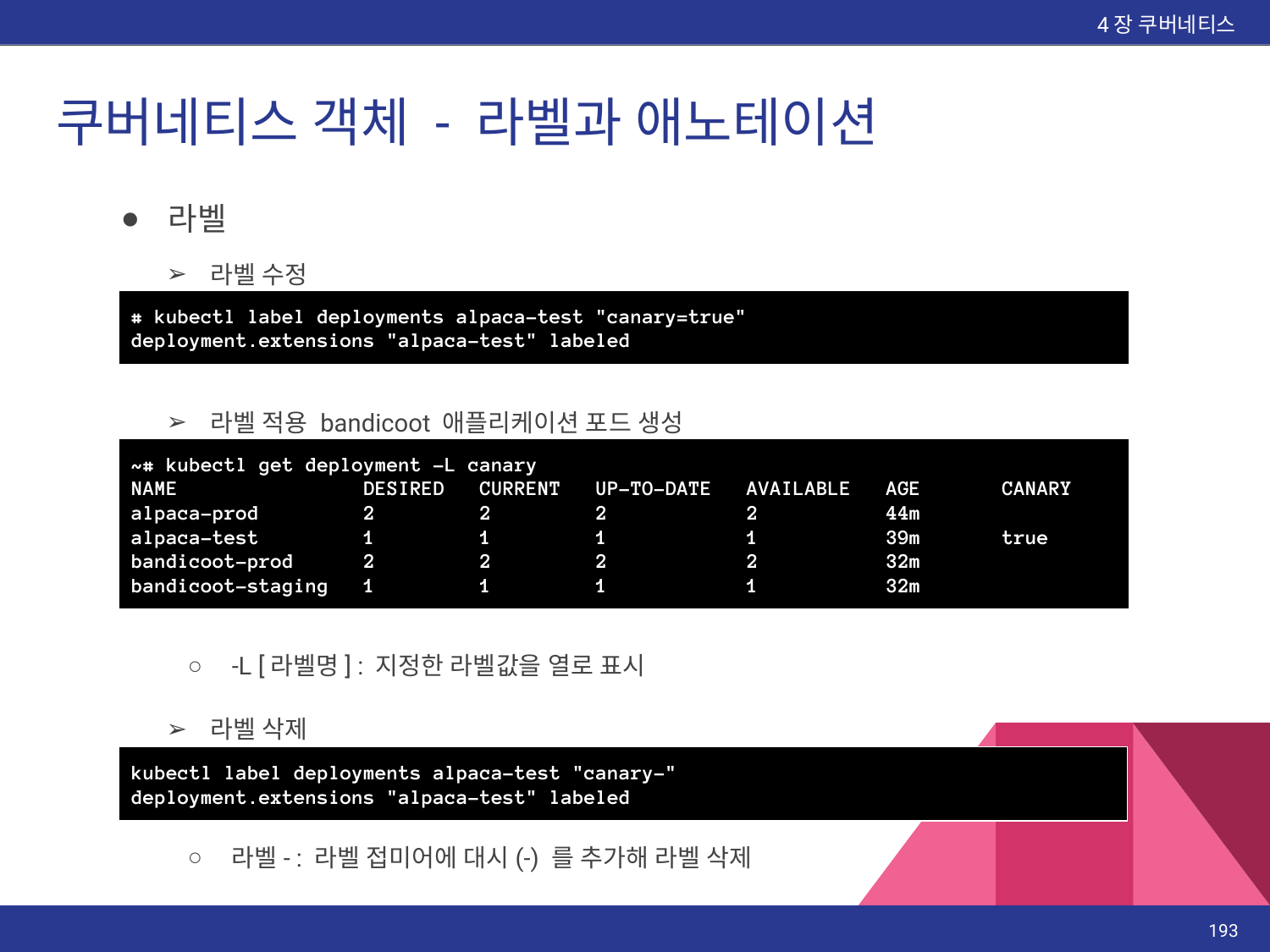

4장 쿠버네티스

# 쿠버네티스 객체 - 라벨과 애노테이션
라벨
라벨 수정
| # kubectl label deployments alpaca-test "canary=true" deployment.extensions "alpaca-test" labeled |
| --- |
라벨 적용 bandicoot 애플리케이션 포드 생성
| ~# kubectl get deployment -L canary NAME DESIRED CURRENT UP-TO-DATE AVAILABLE AGE CANARY alpaca-prod 2 2 2 2 44m alpaca-test 1 1 1 1 39m true bandicoot-prod 2 2 2 2 32m bandicoot-staging 1 1 1 1 32m |
| --- |
-L [라벨명] : 지정한 라벨값을 열로 표시
라벨 삭제
| kubectl label deployments alpaca-test "canary-" deployment.extensions "alpaca-test" labeled |
| --- |
라벨- : 라벨 접미어에 대시(-) 를 추가해 라벨 삭제
193